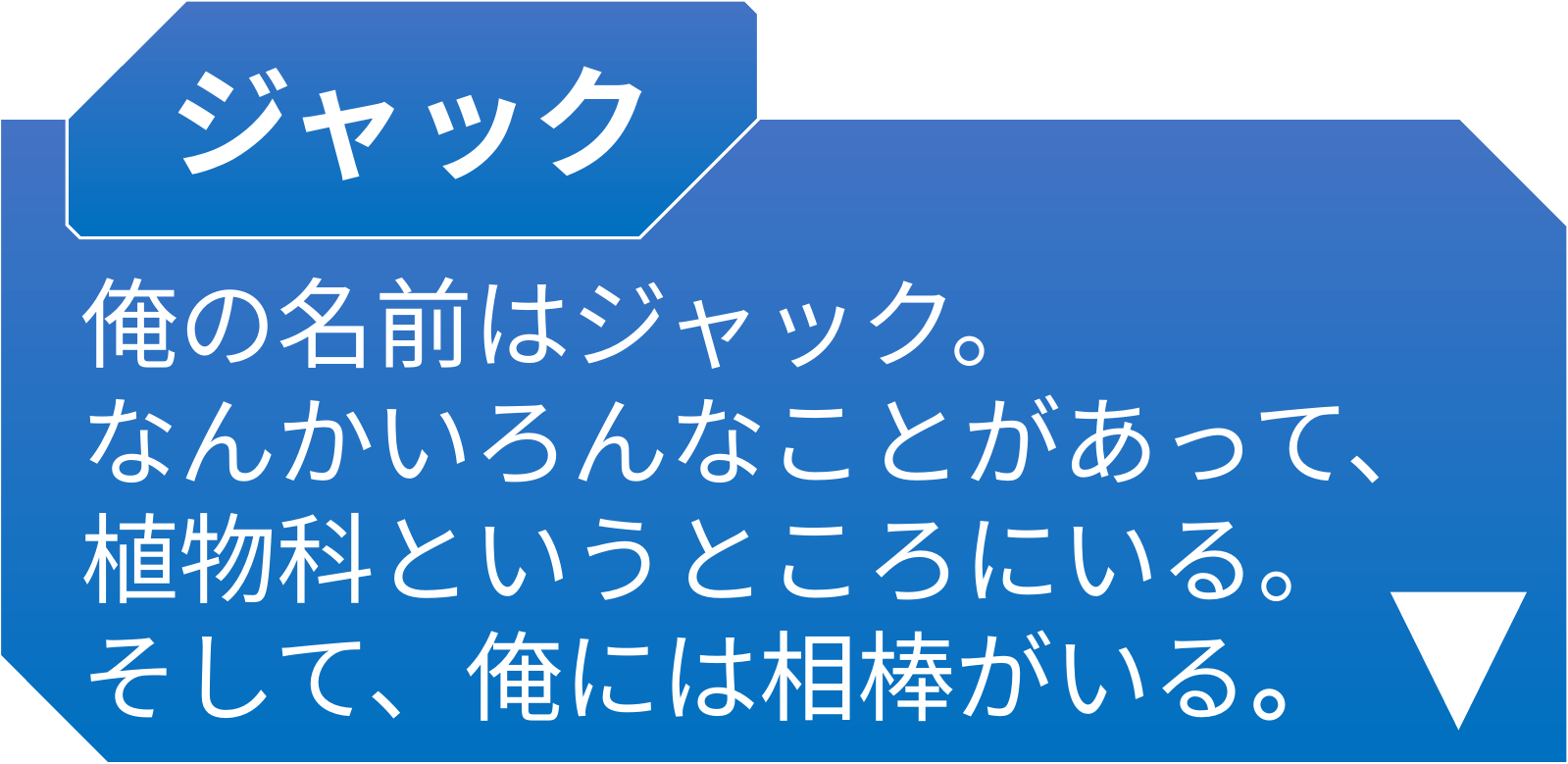

ジャック

俺の名前はジャック。
なんかいろんなことがあって、植物科というところにいる。
そして、俺には相棒がいる。